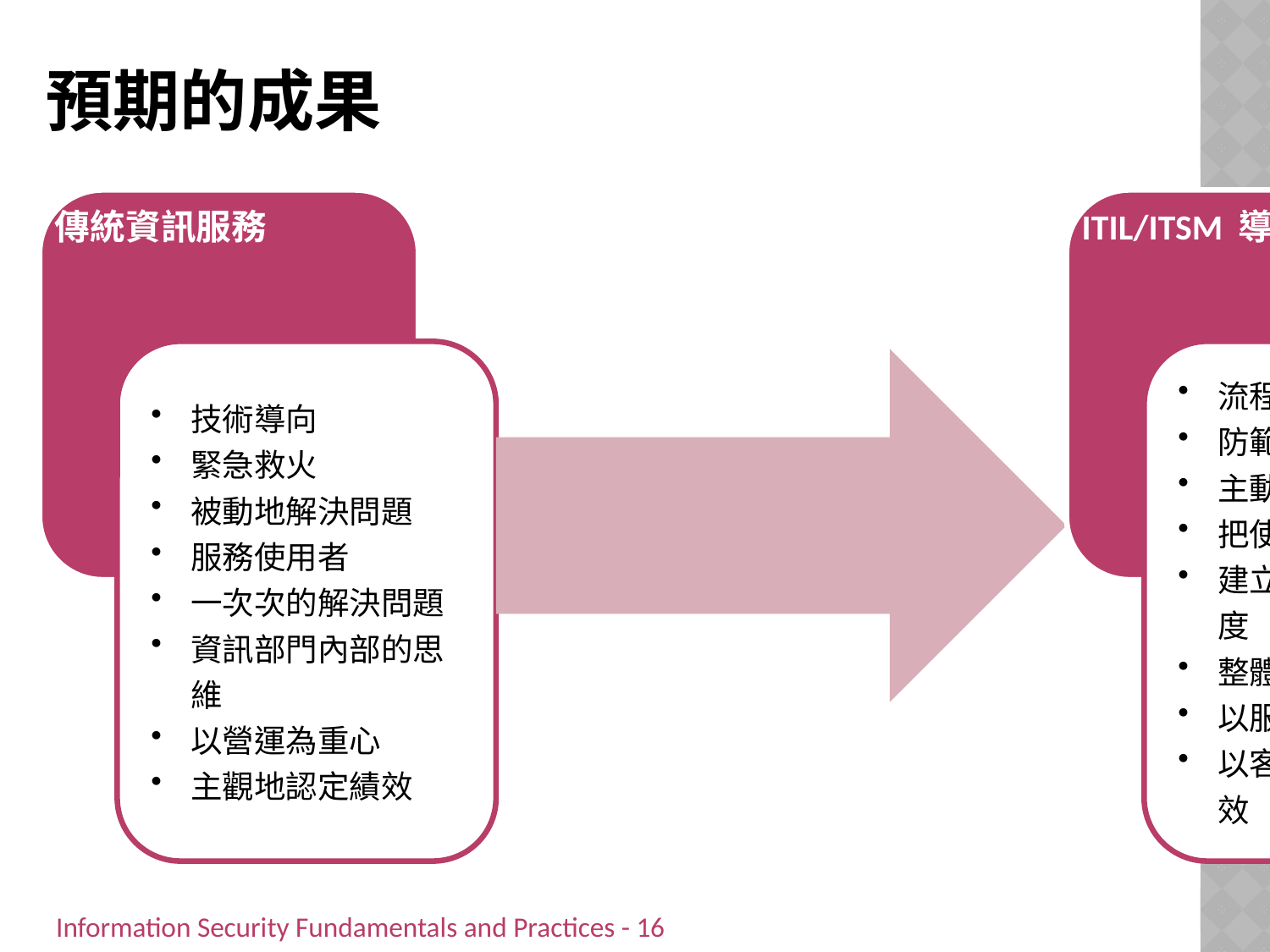

# 預期的成果
傳統資訊服務
技術導向
緊急救火
被動地解決問題
服務使用者
一次次的解決問題
資訊部門內部的思維
以營運為重心
主觀地認定績效